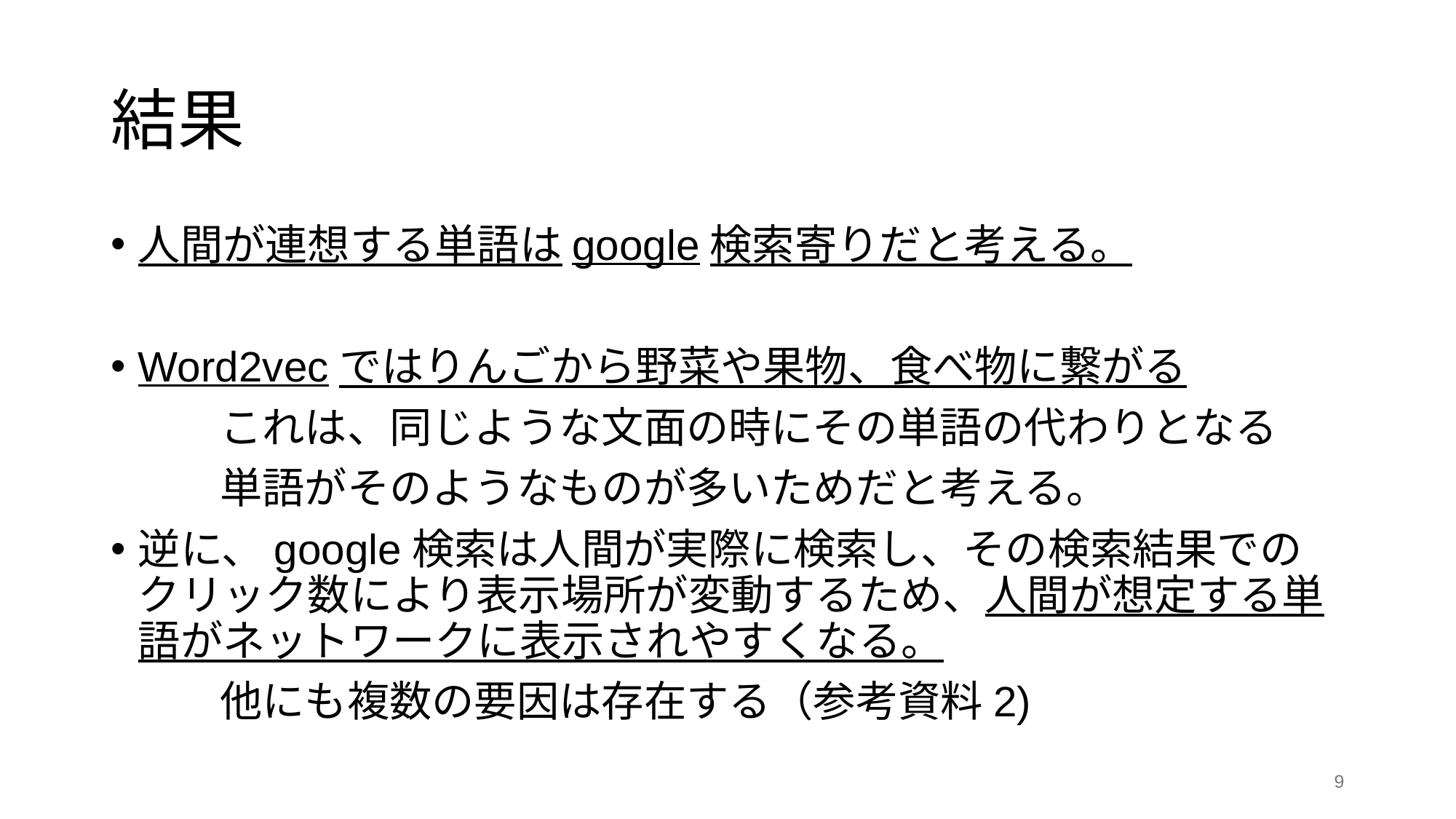

# 結果
人間が連想する単語はgoogle検索寄りだと考える。

Word2vecではりんごから野菜や果物、食べ物に繋がる
	これは、同じような文面の時にその単語の代わりとなる
	単語がそのようなものが多いためだと考える。
逆に、google検索は人間が実際に検索し、その検索結果でのクリック数により表示場所が変動するため、人間が想定する単語がネットワークに表示されやすくなる。
	他にも複数の要因は存在する（参考資料2)

9